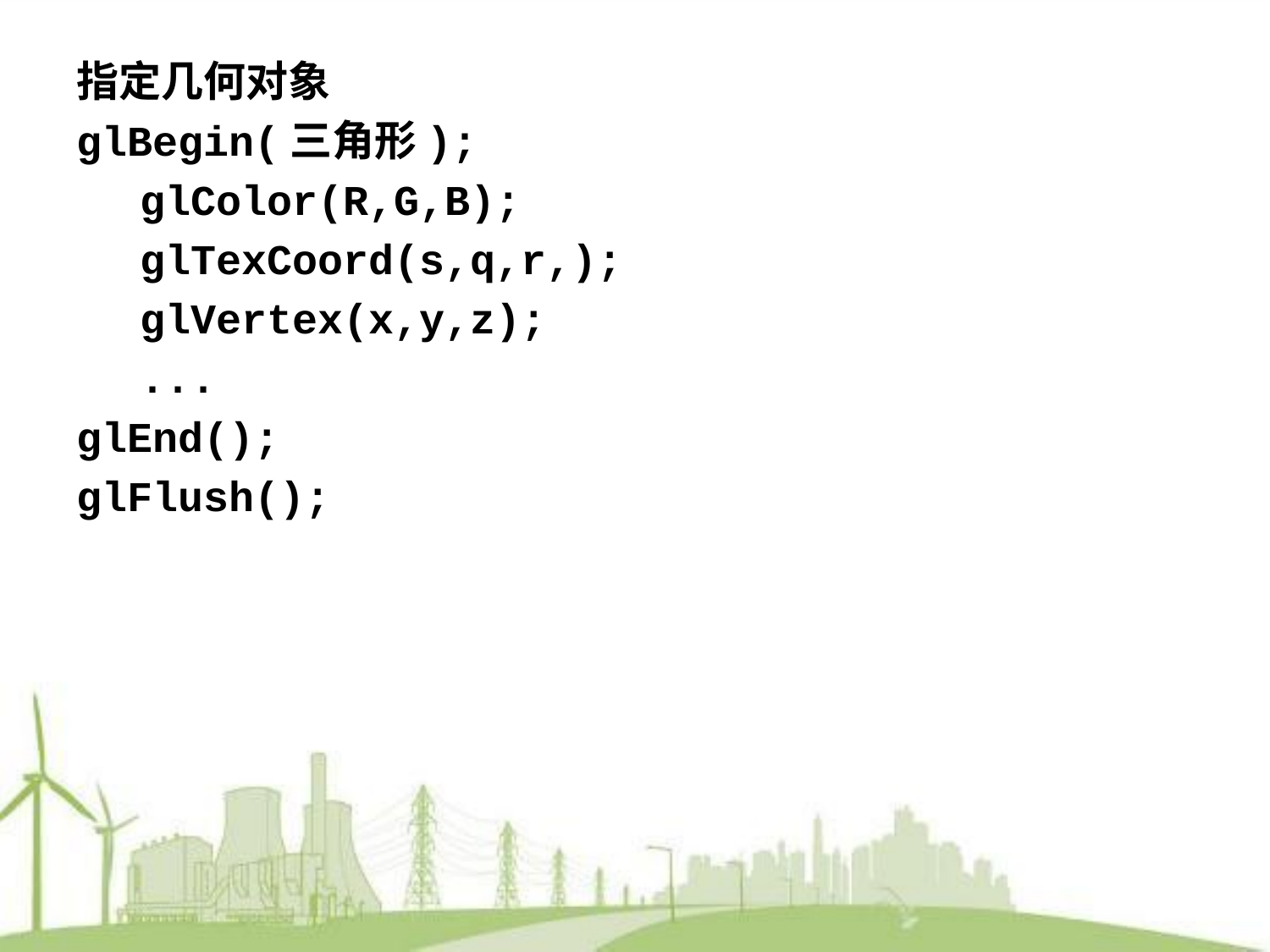

指定几何对象
glBegin(三角形);
glColor(R,G,B);
glTexCoord(s,q,r,);
glVertex(x,y,z);
...
glEnd();
glFlush();